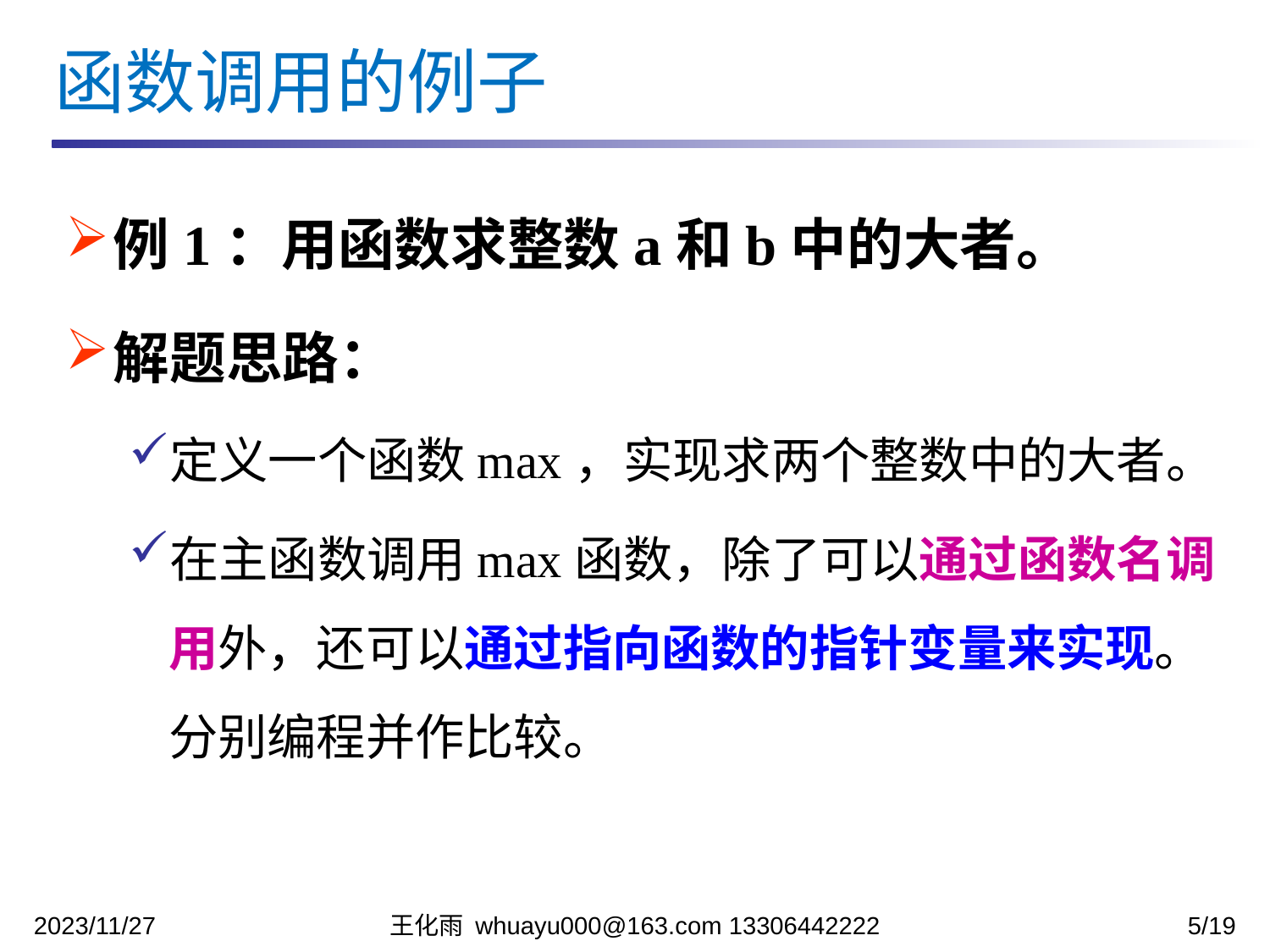

函数调用的例子
例1：用函数求整数a和b中的大者。
解题思路：
定义一个函数max，实现求两个整数中的大者。
在主函数调用max函数，除了可以通过函数名调用外，还可以通过指向函数的指针变量来实现。分别编程并作比较。
2023/11/27
王化雨 whuayu000@163.com 13306442222
5/19